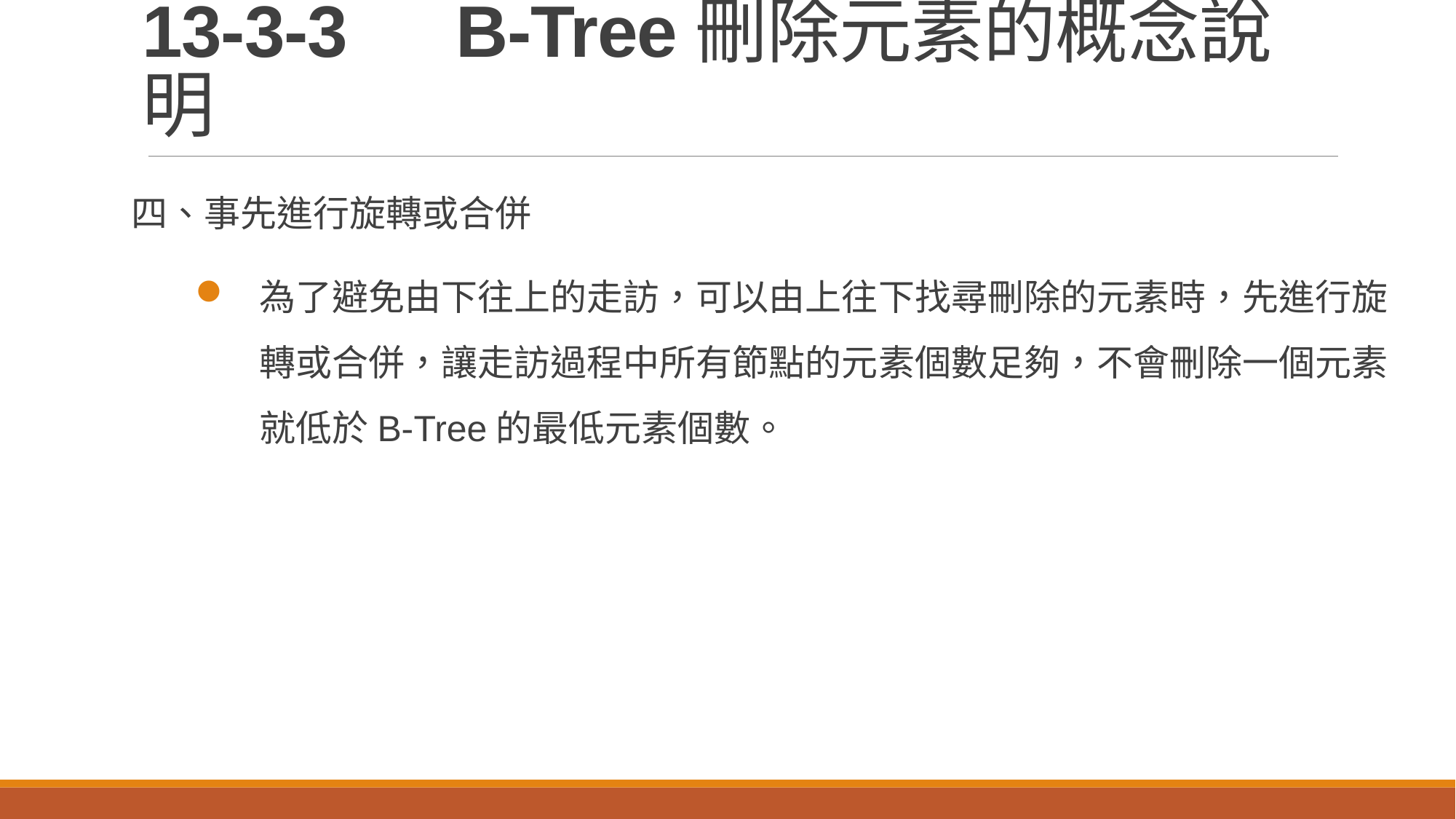

# 13-3-3　B-Tree刪除元素的概念說明
四、事先進行旋轉或合併
為了避免由下往上的走訪，可以由上往下找尋刪除的元素時，先進行旋轉或合併，讓走訪過程中所有節點的元素個數足夠，不會刪除一個元素就低於B-Tree的最低元素個數。